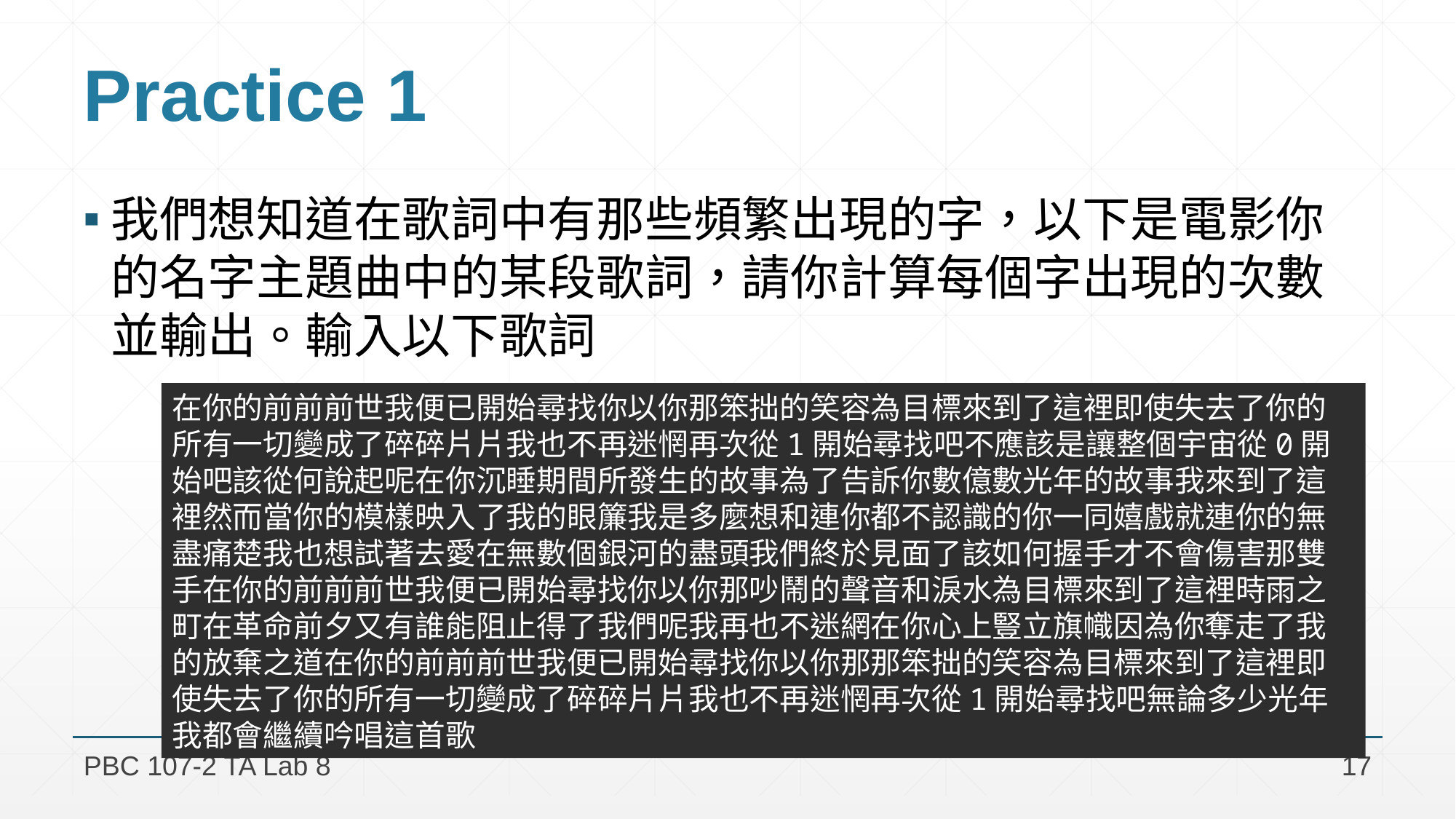

# Practice 1
我們想知道在歌詞中有那些頻繁出現的字，以下是電影你的名字主題曲中的某段歌詞，請你計算每個字出現的次數並輸出。輸入以下歌詞

在你的前前前世我便已開始尋找你以你那笨拙的笑容為目標來到了這裡即使失去了你的所有一切變成了碎碎片片我也不再迷惘再次從1開始尋找吧不應該是讓整個宇宙從0開始吧該從何說起呢在你沉睡期間所發生的故事為了告訴你數億數光年的故事我來到了這裡然而當你的模樣映入了我的眼簾我是多麼想和連你都不認識的你一同嬉戲就連你的無盡痛楚我也想試著去愛在無數個銀河的盡頭我們終於見面了該如何握手才不會傷害那雙手在你的前前前世我便已開始尋找你以你那吵鬧的聲音和淚水為目標來到了這裡時雨之町在革命前夕又有誰能阻止得了我們呢我再也不迷網在你心上豎立旗幟因為你奪走了我的放棄之道在你的前前前世我便已開始尋找你以你那那笨拙的笑容為目標來到了這裡即使失去了你的所有一切變成了碎碎片片我也不再迷惘再次從1開始尋找吧無論多少光年我都會繼續吟唱這首歌
PBC 107-2 TA Lab 8
17